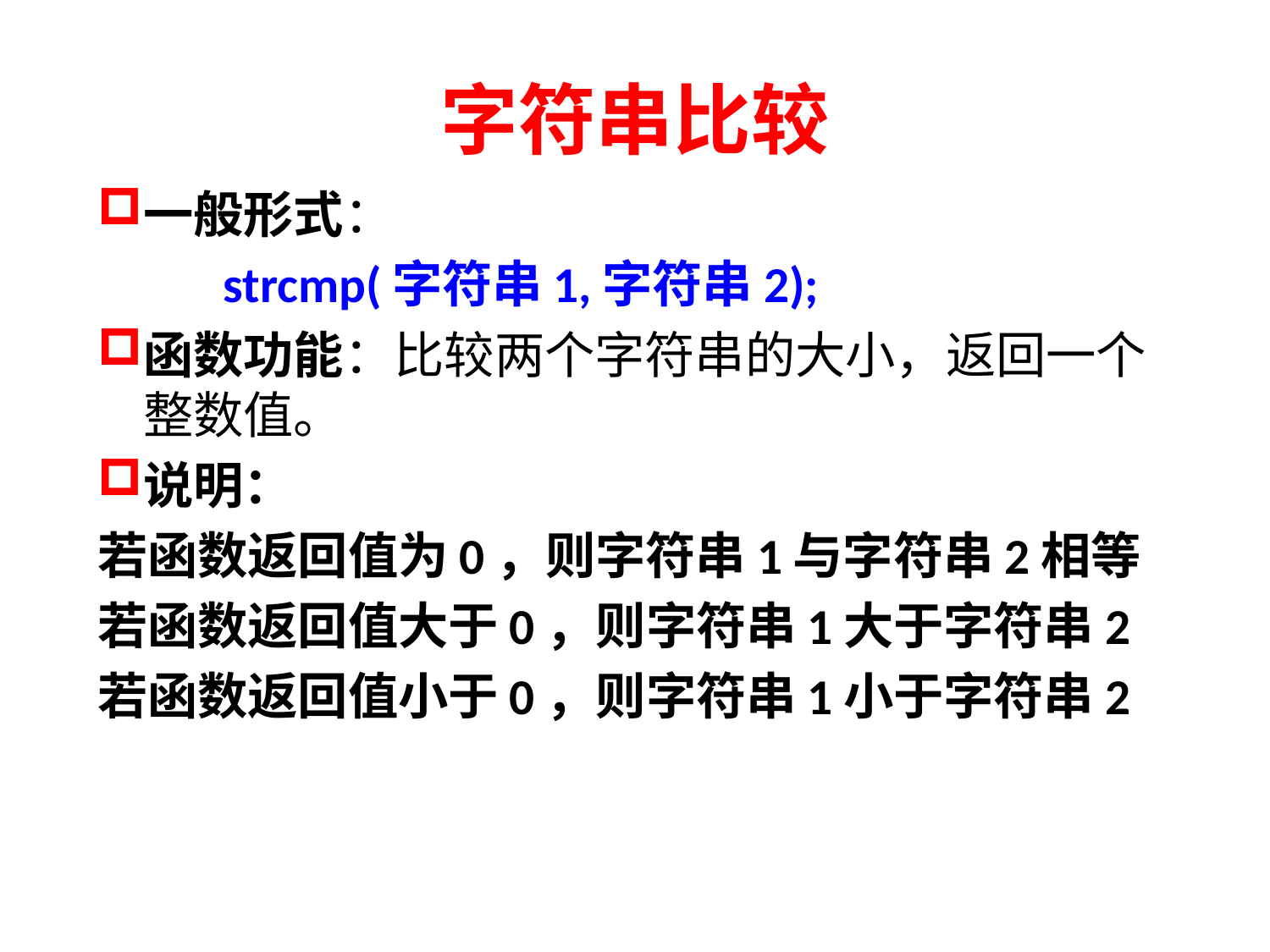

# 字符串比较
一般形式：
           strcmp(字符串1,字符串2);
函数功能：比较两个字符串的大小，返回一个整数值。
说明：
若函数返回值为0，则字符串1与字符串2相等
若函数返回值大于0，则字符串1大于字符串2
若函数返回值小于0，则字符串1小于字符串2